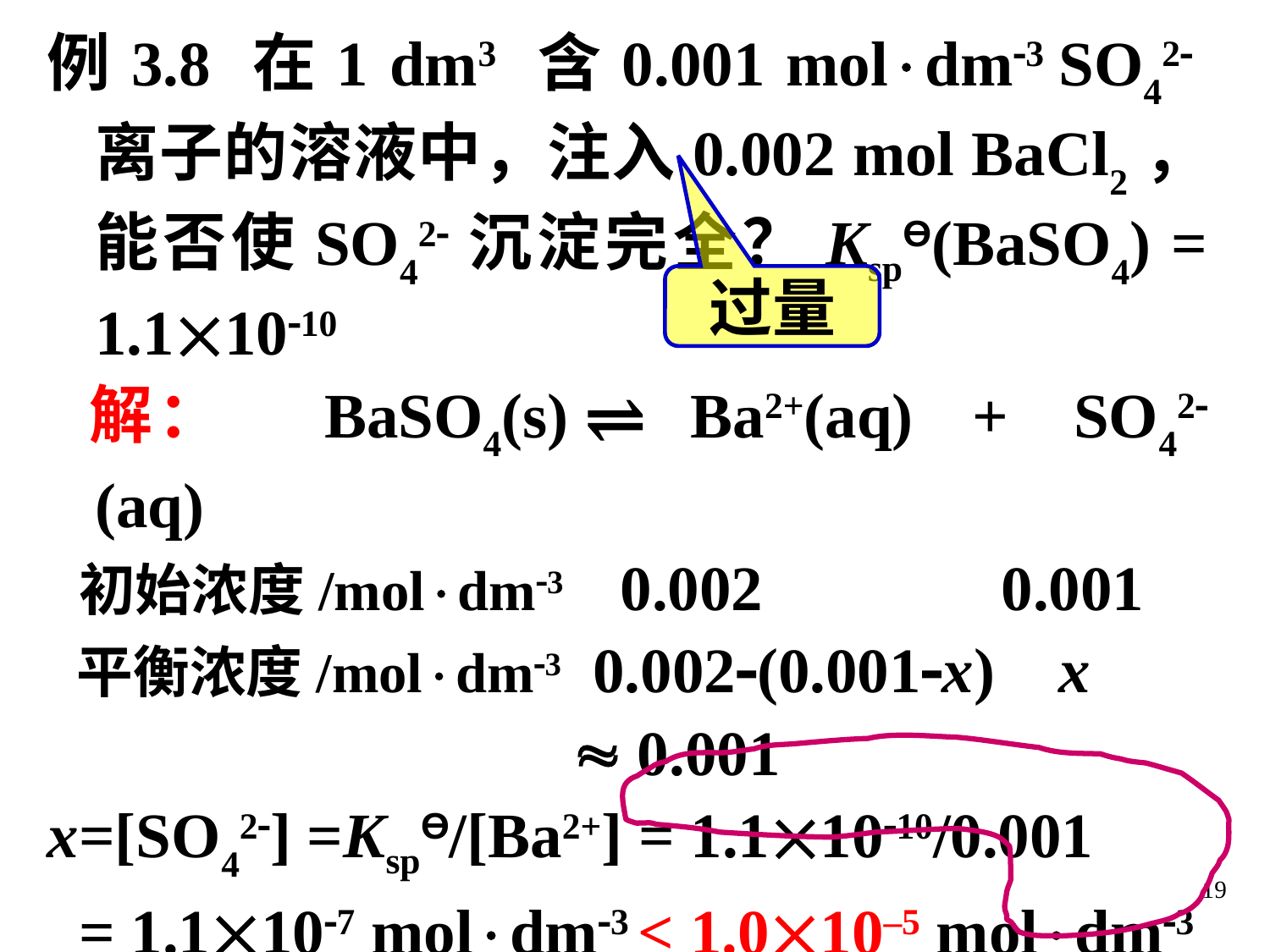

例3.8 在1 dm3 含0.001 mol⋅dm−3 SO42−离子的溶液中，注入0.002 mol BaCl2，能否使SO42−沉淀完全？KspƟ(BaSO4) = 1.1×10−10
 解：    BaSO4(s) ⇌  Ba2+(aq)   +   SO42− (aq)
  初始浓度/mol⋅dm−3      0.002               0.001
 平衡浓度/mol⋅dm−3  0.002−(0.001−x)    x
                                 ≈ 0.001
x=[SO42−] =KspƟ/[Ba2+] = 1.1×10−10/0.001
  = 1.1×10−7 mol⋅dm−3 < 1.0×10–5 mol⋅dm−3
答：加入0.002 mol BaCl2可使溶液中的SO42−沉淀完全。
过量

19